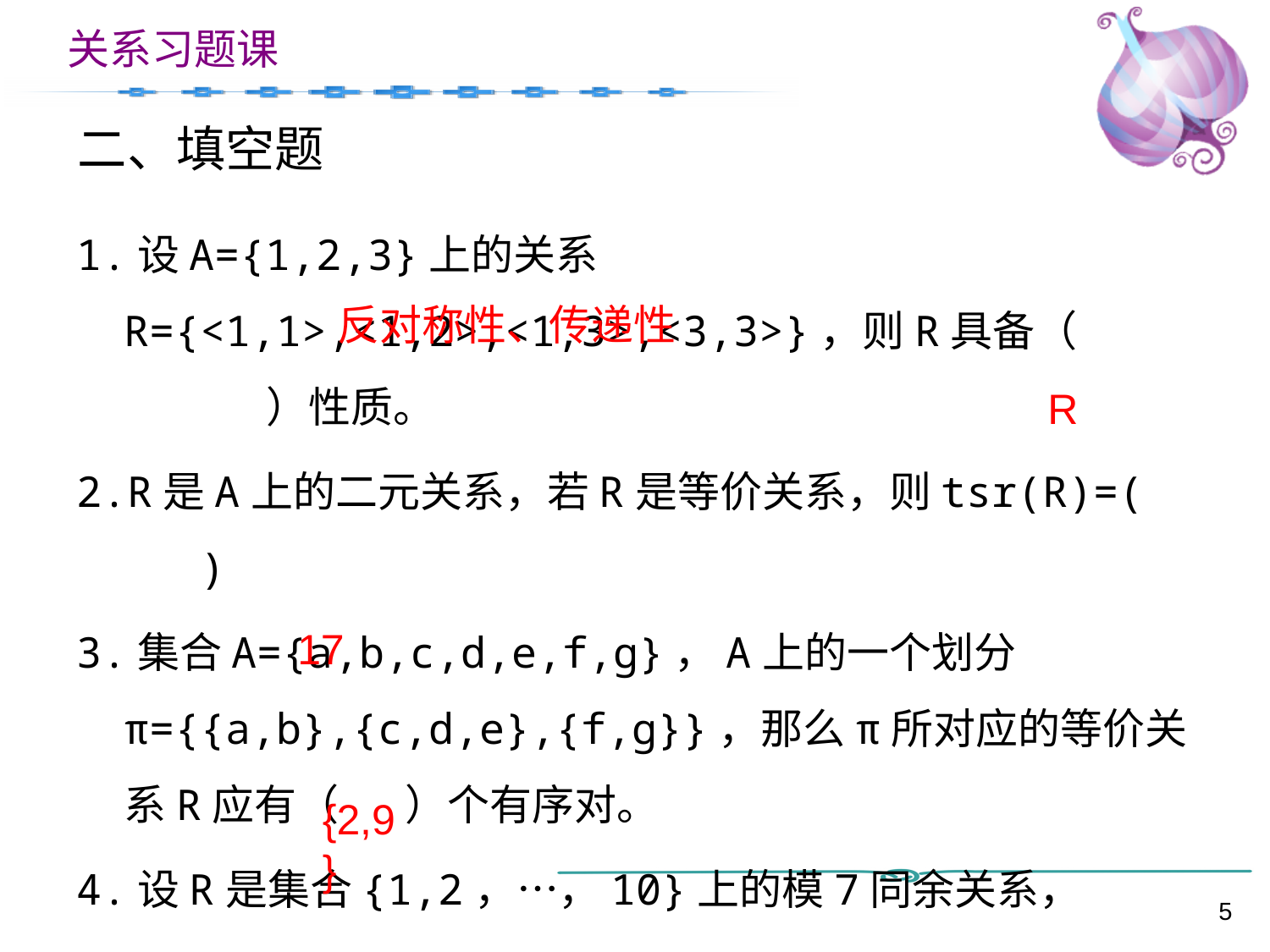

# 二、填空题
1.设A={1,2,3}上的关系R={<1,1>,<1,2>,<1,3>,<3,3>}，则R具备（                            ）性质。
2.R是A上的二元关系，若R是等价关系，则tsr(R)=(     )
3.集合A={a,b,c,d,e,f,g}，A上的一个划分π={{a,b},{c,d,e},{f,g}}，那么π所对应的等价关系R应有（       ）个有序对。
4.设R是集合{1,2，…，10}上的模7同余关系，
  则[2]R=(          )
反对称性、传递性
R
17
{2,9}
5